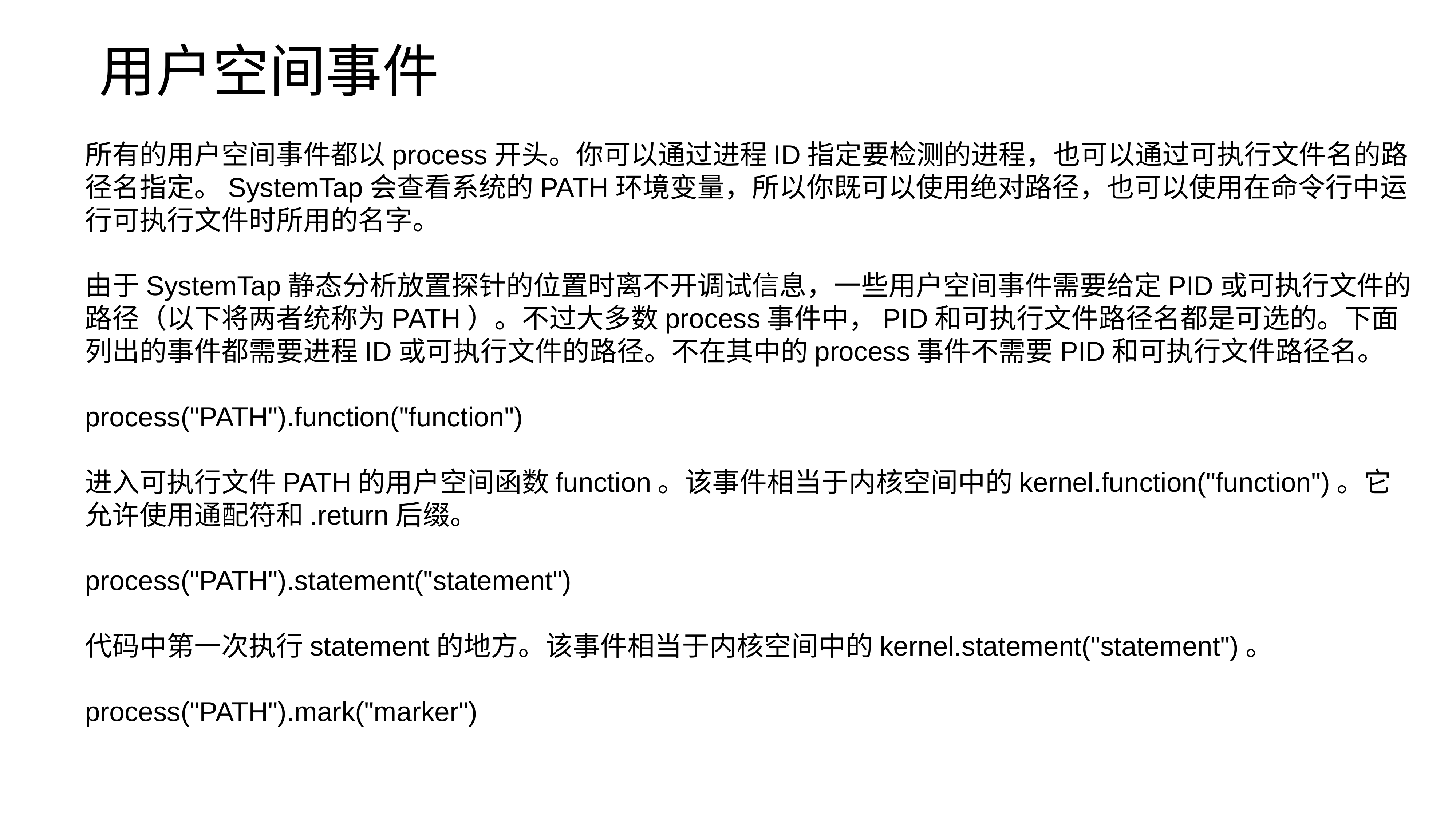

用户空间事件
所有的用户空间事件都以process开头。你可以通过进程ID指定要检测的进程，也可以通过可执行文件名的路径名指定。SystemTap会查看系统的PATH环境变量，所以你既可以使用绝对路径，也可以使用在命令行中运行可执行文件时所用的名字。

由于SystemTap静态分析放置探针的位置时离不开调试信息，一些用户空间事件需要给定PID或可执行文件的路径（以下将两者统称为PATH）。不过大多数process事件中，PID和可执行文件路径名都是可选的。下面列出的事件都需要进程ID或可执行文件的路径。不在其中的process事件不需要PID和可执行文件路径名。

process("PATH").function("function")

进入可执行文件PATH的用户空间函数function。该事件相当于内核空间中的kernel.function("function")。它允许使用通配符和.return后缀。

process("PATH").statement("statement")

代码中第一次执行statement的地方。该事件相当于内核空间中的kernel.statement("statement")。

process("PATH").mark("marker")